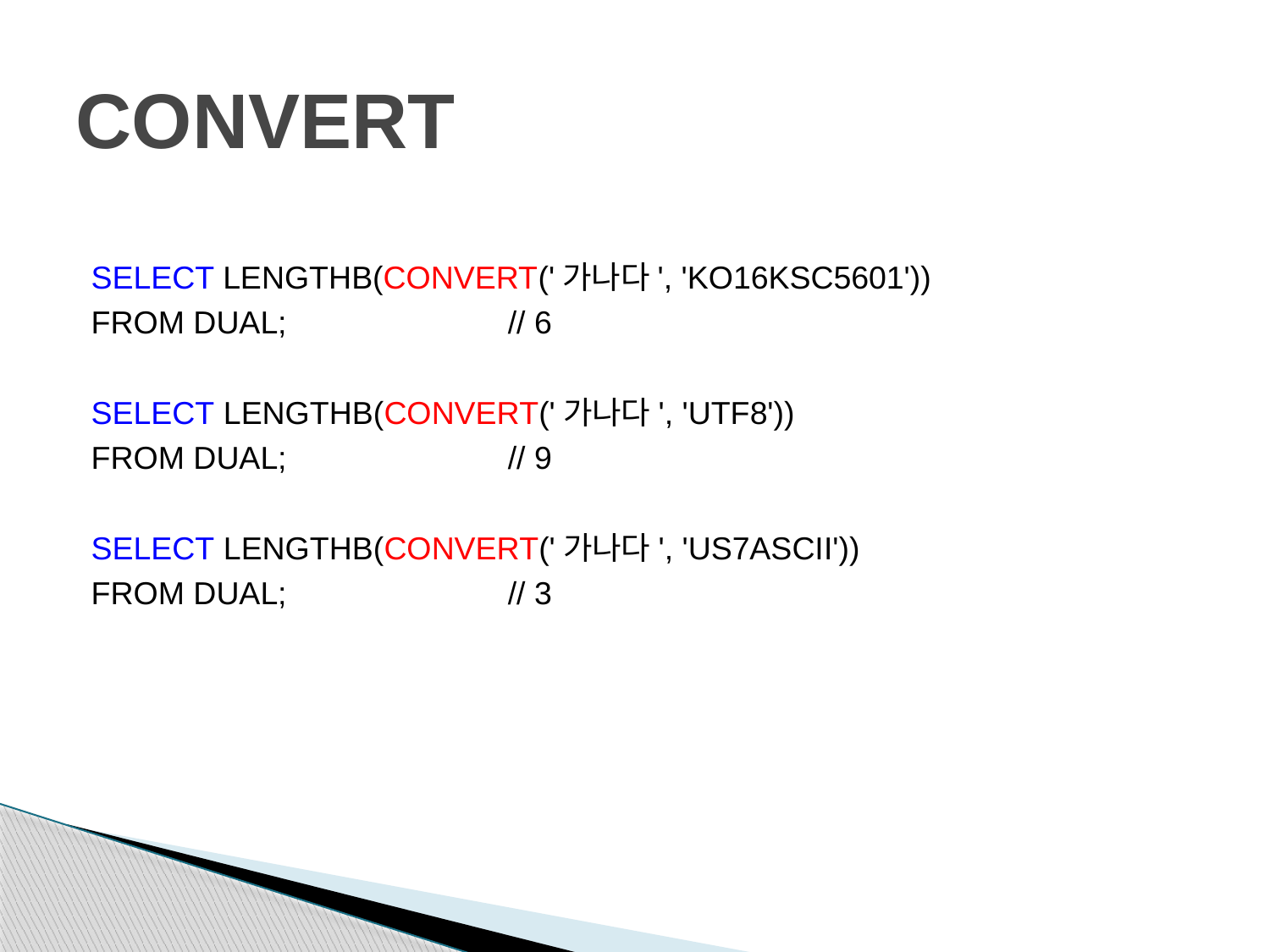

# CONVERT

SELECT LENGTHB(CONVERT('가나다', 'KO16KSC5601'))
FROM DUAL;		// 6

SELECT LENGTHB(CONVERT('가나다', 'UTF8'))
FROM DUAL;		// 9

SELECT LENGTHB(CONVERT('가나다', 'US7ASCII'))
FROM DUAL;		// 3